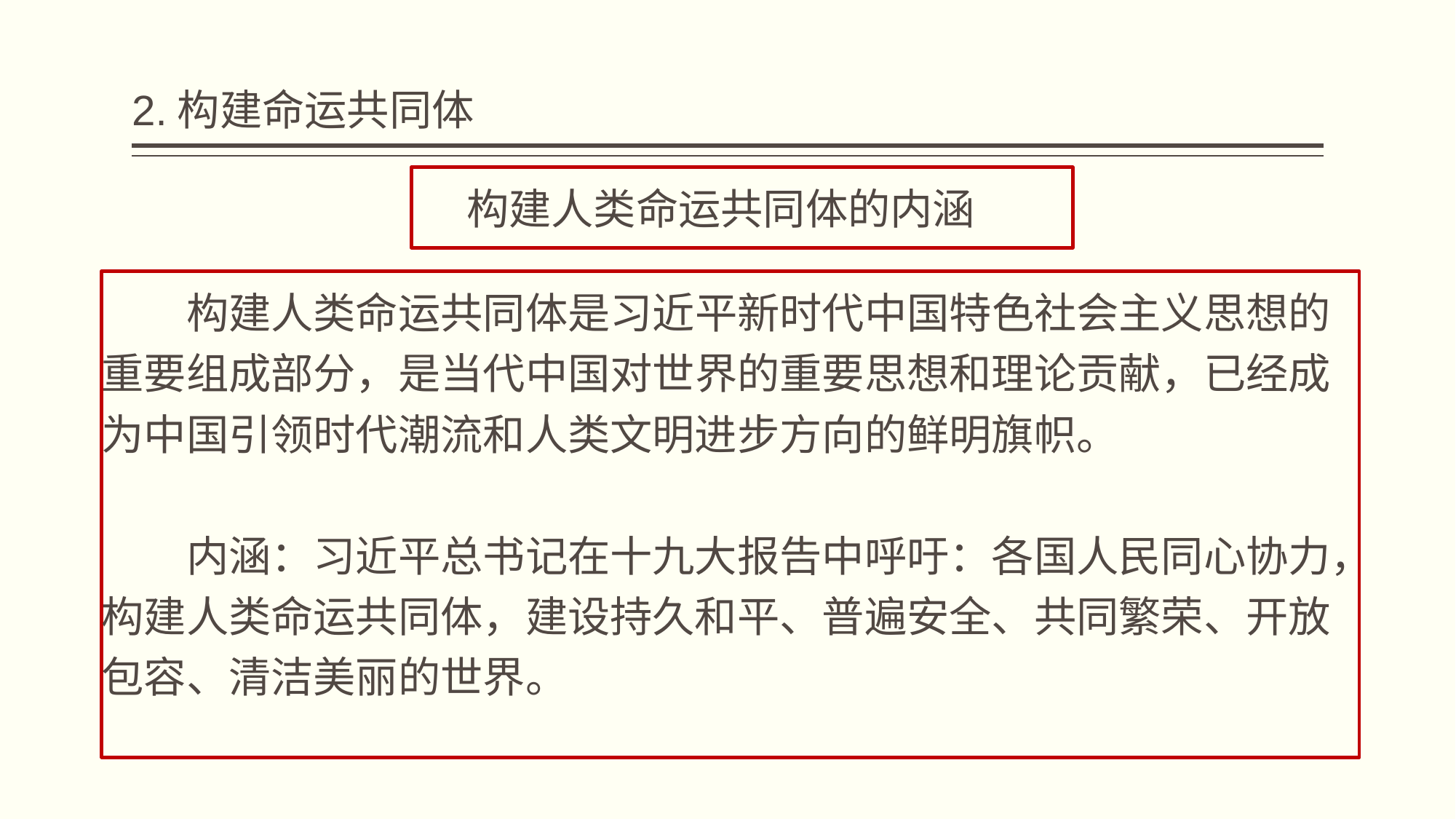

# 2.构建命运共同体
构建人类命运共同体的内涵
　　构建人类命运共同体是习近平新时代中国特色社会主义思想的重要组成部分，是当代中国对世界的重要思想和理论贡献，已经成为中国引领时代潮流和人类文明进步方向的鲜明旗帜。

　　内涵：习近平总书记在十九大报告中呼吁：各国人民同心协力，构建人类命运共同体，建设持久和平、普遍安全、共同繁荣、开放包容、清洁美丽的世界。